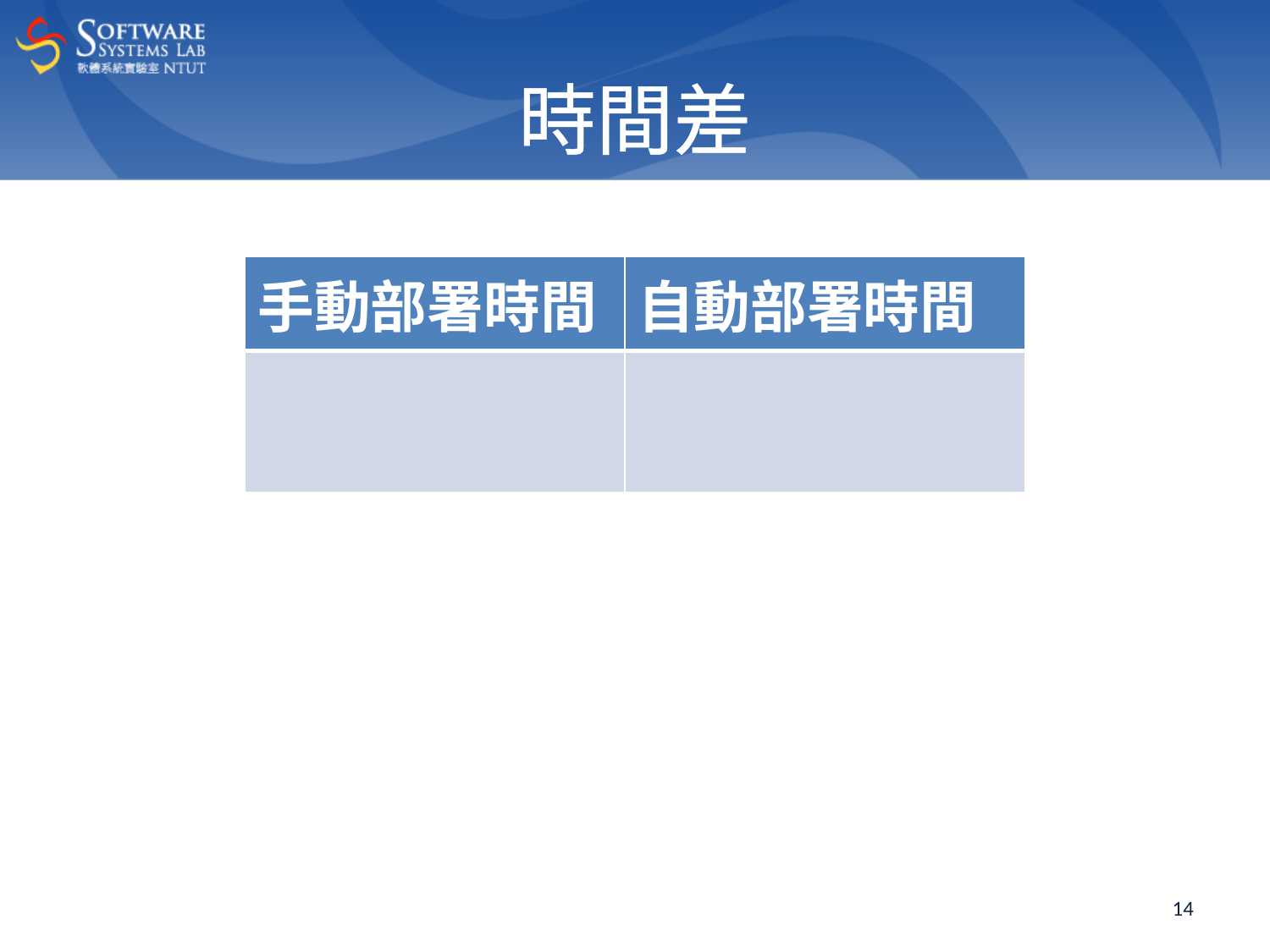

# 時間差
| 手動部署時間 | 自動部署時間 |
| --- | --- |
|  |  |
14